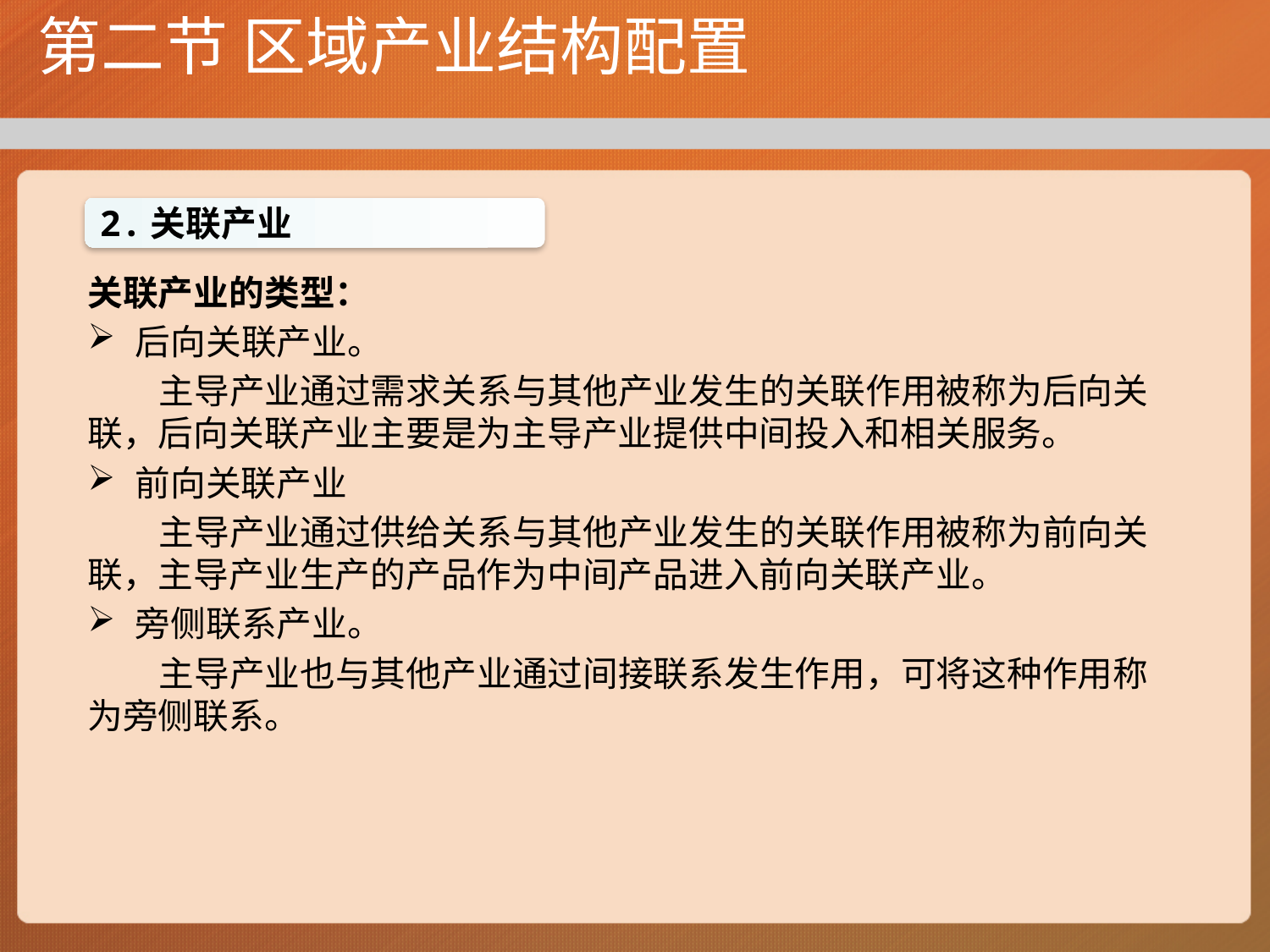

# 第二节 区域产业结构配置

关联产业的类型：
后向关联产业。
        主导产业通过需求关系与其他产业发生的关联作用被称为后向关联，后向关联产业主要是为主导产业提供中间投入和相关服务。
前向关联产业
        主导产业通过供给关系与其他产业发生的关联作用被称为前向关联，主导产业生产的产品作为中间产品进入前向关联产业。
旁侧联系产业。
        主导产业也与其他产业通过间接联系发生作用，可将这种作用称为旁侧联系。

2.关联产业